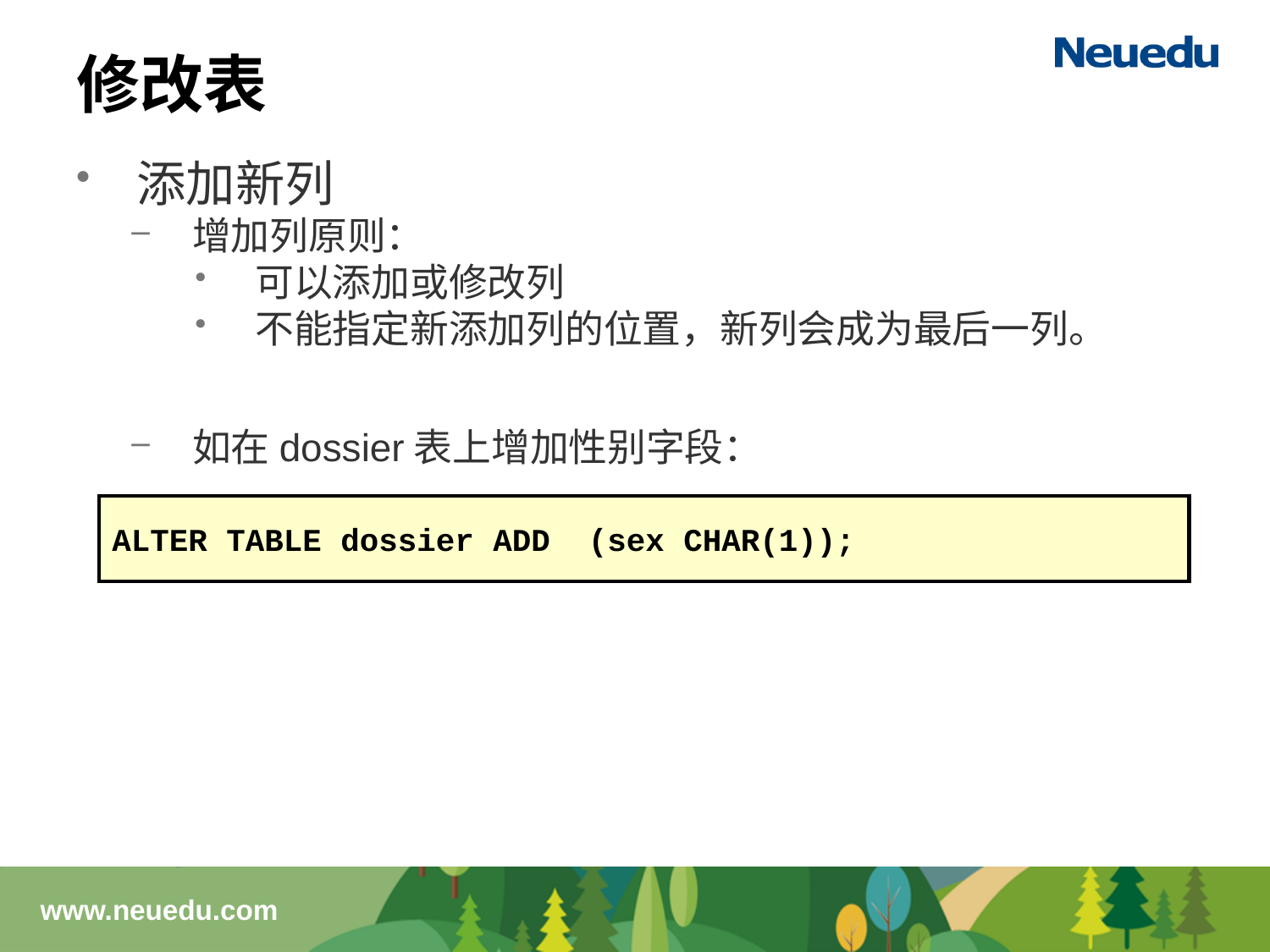

# 修改表
添加新列
增加列原则：
可以添加或修改列
不能指定新添加列的位置，新列会成为最后一列。

如在dossier表上增加性别字段：
ALTER TABLE dossier ADD  (sex CHAR(1));